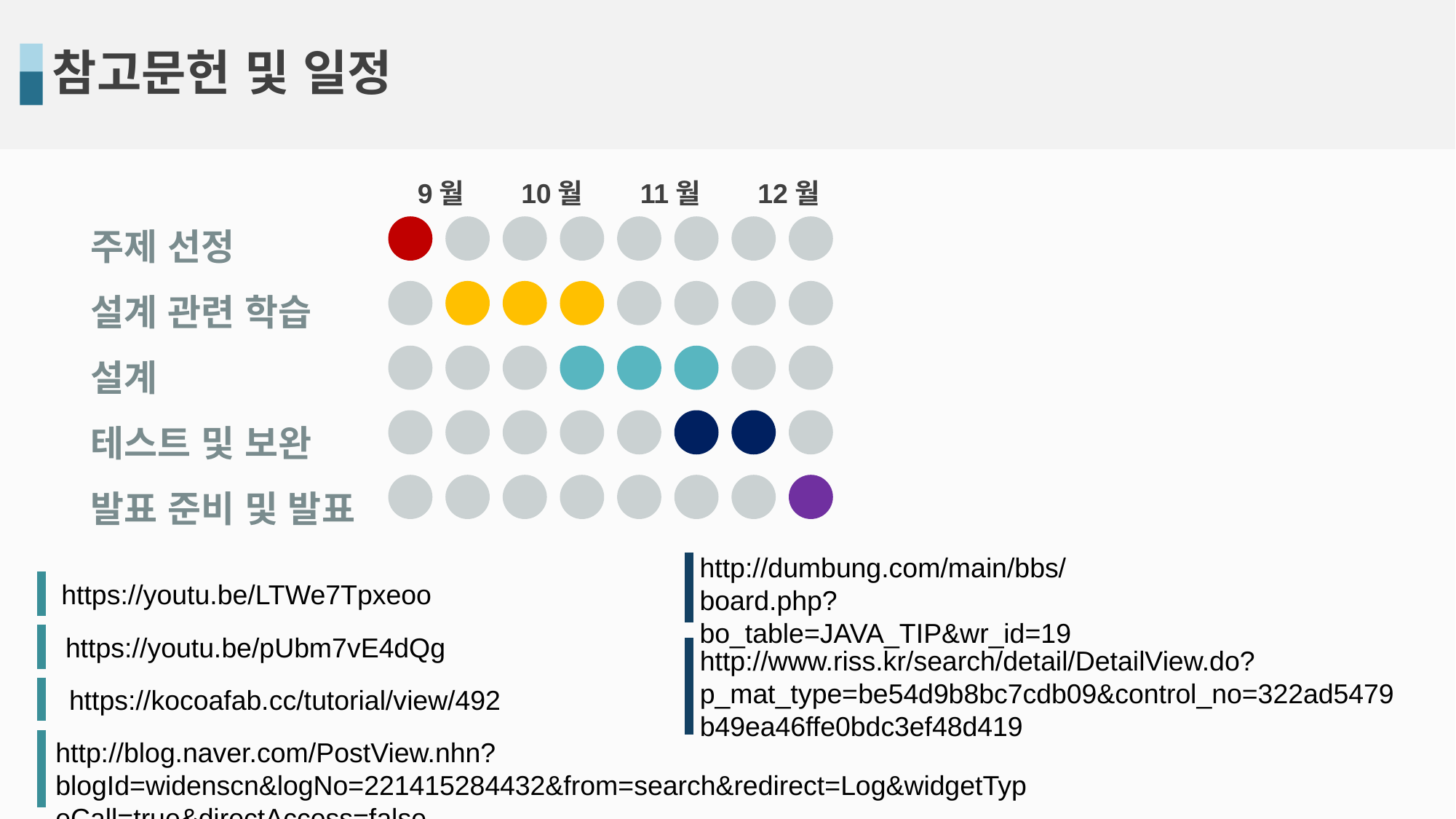

# 참고문헌 및 일정
9월
10월
11월
12월
주제 선정
설계 관련 학습
설계
테스트 및 보완
발표 준비 및 발표

http://dumbung.com/main/bbs/board.php?bo_table=JAVA_TIP&wr_id=19
http://www.riss.kr/search/detail/DetailView.do?p_mat_type=be54d9b8bc7cdb09&control_no=322ad5479b49ea46ffe0bdc3ef48d419
https://youtu.be/LTWe7Tpxeoo
https://youtu.be/pUbm7vE4dQg
https://kocoafab.cc/tutorial/view/492
http://blog.naver.com/PostView.nhn?blogId=widenscn&logNo=221415284432&from=search&redirect=Log&widgetTypeCall=true&directAccess=false